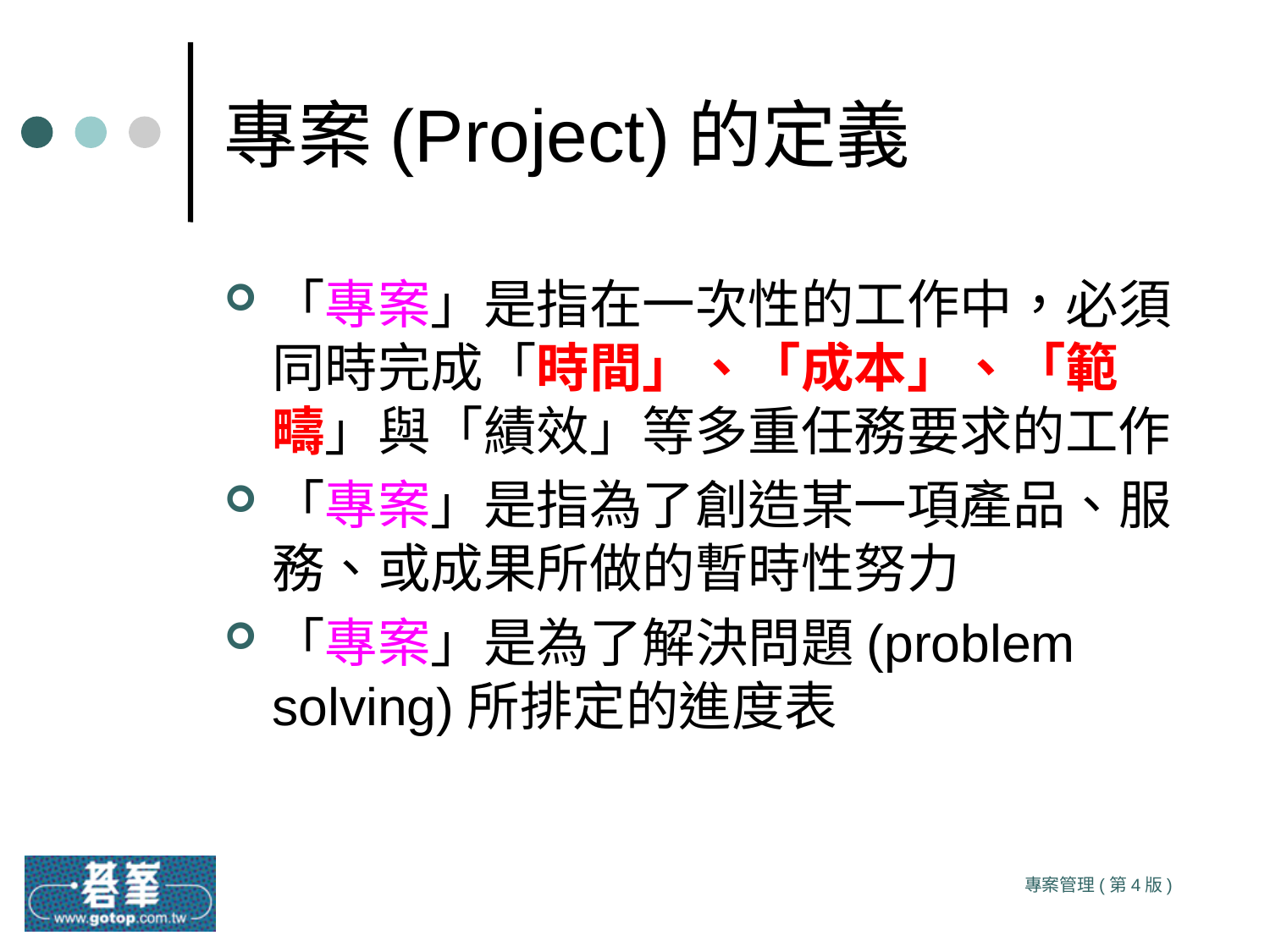

# 專案(Project)的定義
「專案」是指在一次性的工作中，必須同時完成「時間」、「成本」、「範疇」與「績效」等多重任務要求的工作
「專案」是指為了創造某一項產品、服務、或成果所做的暫時性努力
「專案」是為了解決問題(problem solving)所排定的進度表
專案管理(第4版)